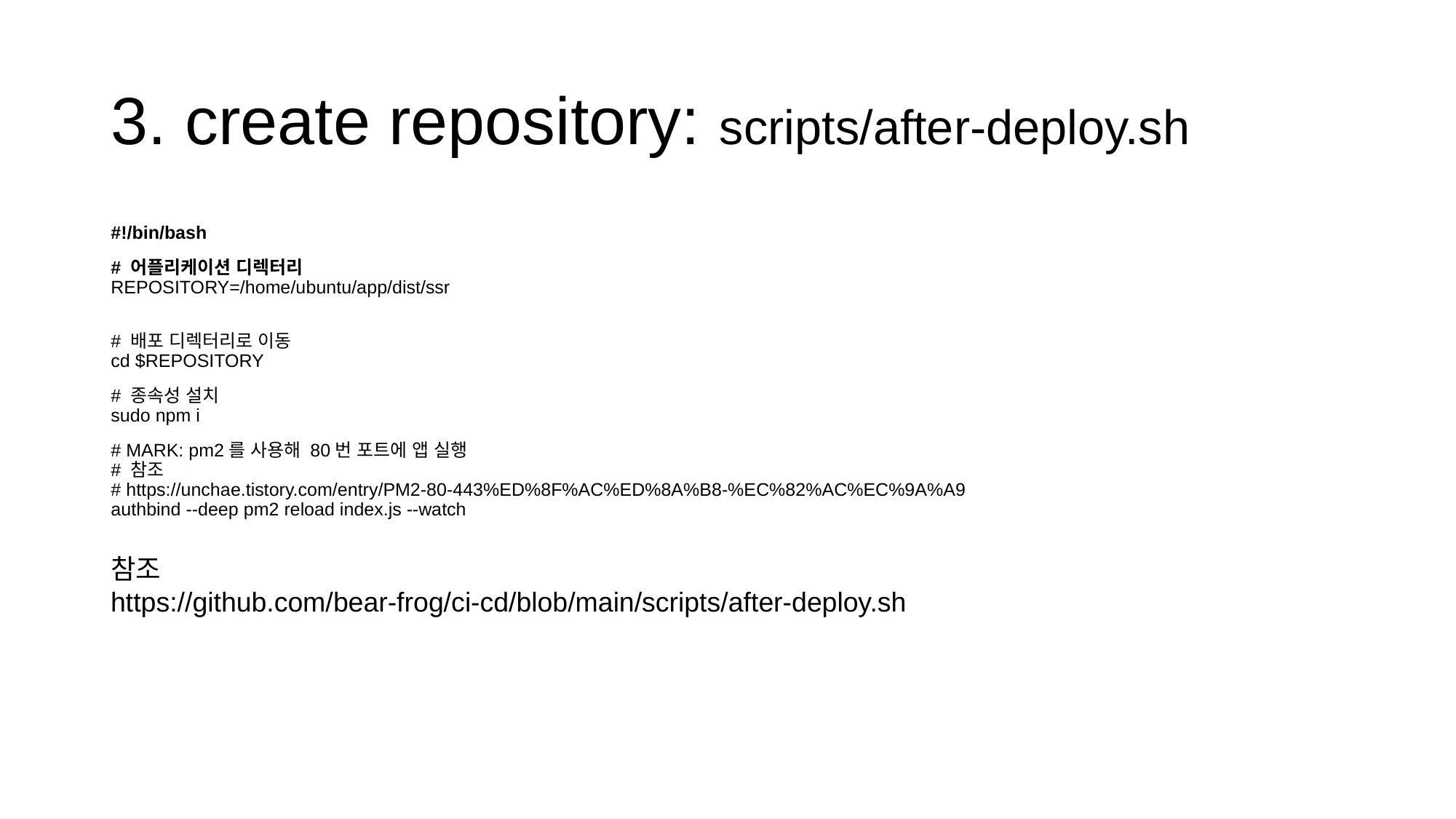

# 3. create repository: scripts/after-deploy.sh
#!/bin/bash
# 어플리케이션 디렉터리 REPOSITORY=/home/ubuntu/app/dist/ssr
# 배포 디렉터리로 이동 cd $REPOSITORY
# 종속성 설치 sudo npm i
# MARK: pm2를 사용해 80번 포트에 앱 실행 # 참조 # https://unchae.tistory.com/entry/PM2-80-443%ED%8F%AC%ED%8A%B8-%EC%82%AC%EC%9A%A9 authbind --deep pm2 reload index.js --watch
참조
https://github.com/bear-frog/ci-cd/blob/main/scripts/after-deploy.sh